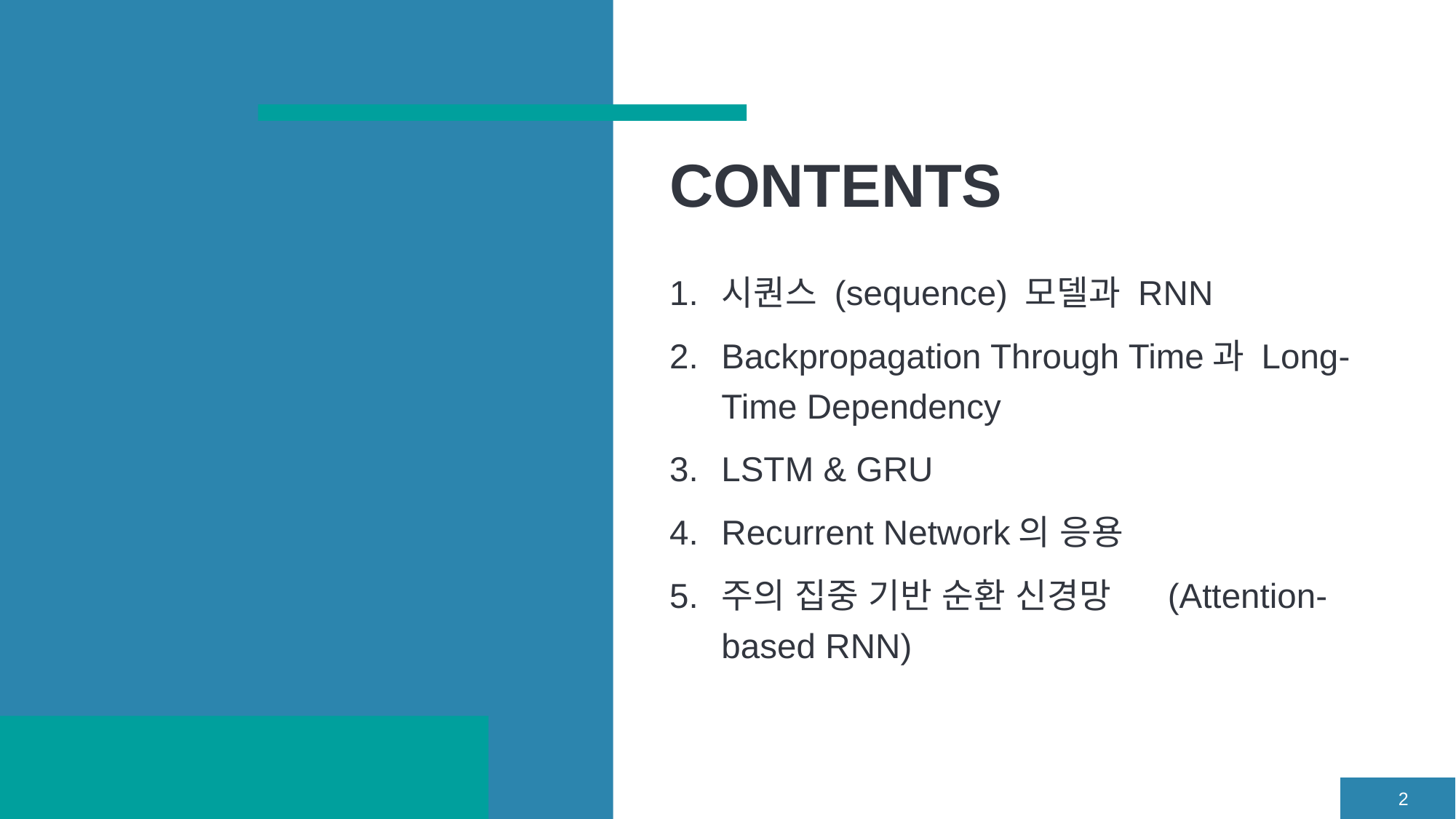

# CONTENTS
시퀀스 (sequence) 모델과 RNN
Backpropagation Through Time과 Long-Time Dependency
LSTM & GRU
Recurrent Network의 응용
주의 집중 기반 순환 신경망     (Attention-based RNN)

2